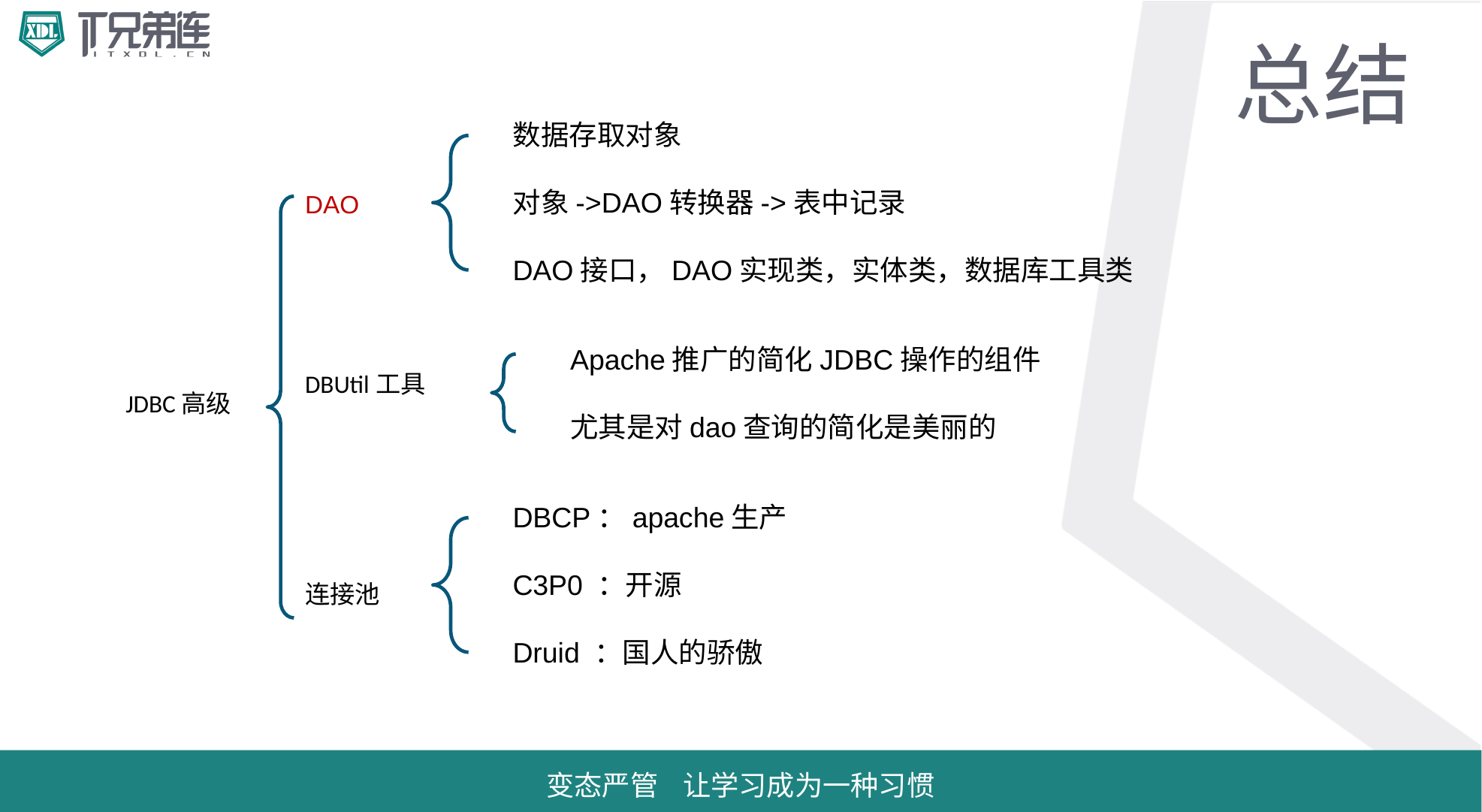

# 总结
数据存取对象

对象->DAO转换器->表中记录

DAO接口，DAO实现类，实体类，数据库工具类

DAO

DBUtil工具

连接池

Apache推广的简化JDBC操作的组件

尤其是对dao查询的简化是美丽的

JDBC高级
DBCP：apache生产

C3P0 ：开源

Druid ：国人的骄傲